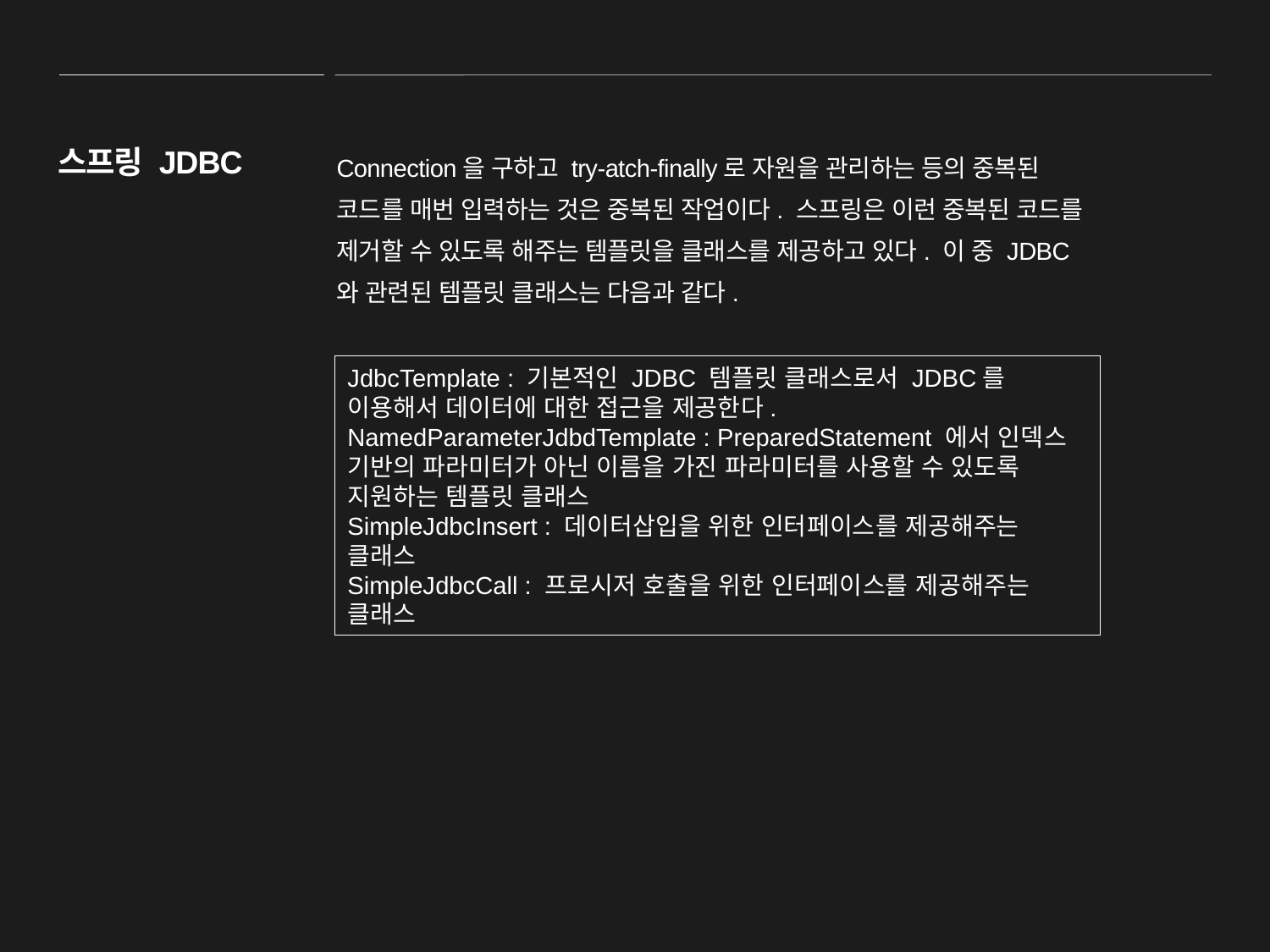

Connection을 구하고 try-atch-finally로 자원을 관리하는 등의 중복된 코드를 매번 입력하는 것은 중복된 작업이다. 스프링은 이런 중복된 코드를 제거할 수 있도록 해주는 템플릿을 클래스를 제공하고 있다. 이 중 JDBC와 관련된 템플릿 클래스는 다음과 같다.
스프링 JDBC
JdbcTemplate : 기본적인 JDBC 템플릿 클래스로서 JDBC를 이용해서 데이터에 대한 접근을 제공한다.
NamedParameterJdbdTemplate : PreparedStatement 에서 인덱스 기반의 파라미터가 아닌 이름을 가진 파라미터를 사용할 수 있도록 지원하는 템플릿 클래스
SimpleJdbcInsert : 데이터삽입을 위한 인터페이스를 제공해주는 클래스
SimpleJdbcCall : 프로시저 호출을 위한 인터페이스를 제공해주는 클래스